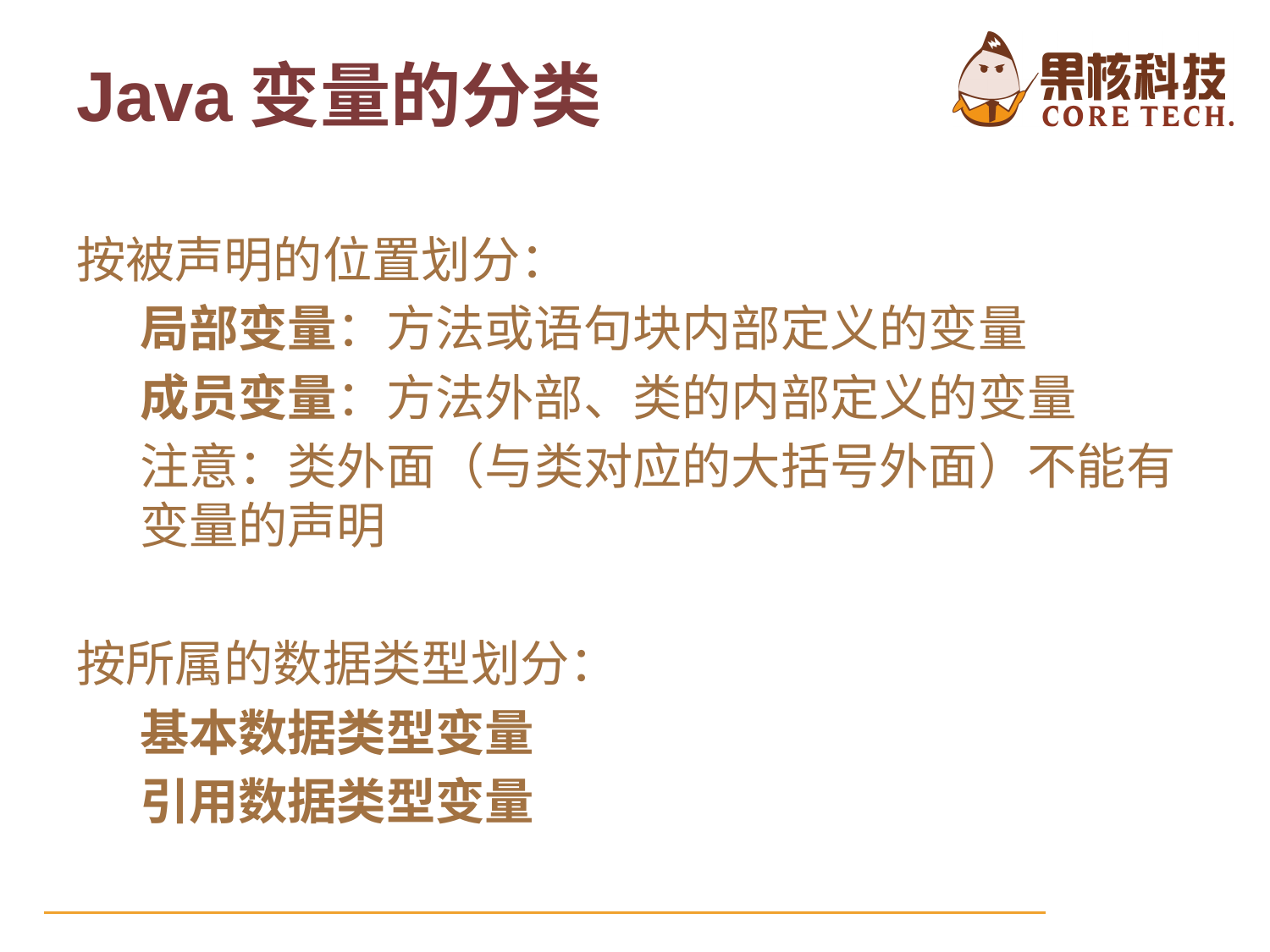

# Java变量的分类
按被声明的位置划分：
局部变量：方法或语句块内部定义的变量
成员变量：方法外部、类的内部定义的变量
注意：类外面（与类对应的大括号外面）不能有变量的声明

按所属的数据类型划分：
基本数据类型变量
引用数据类型变量